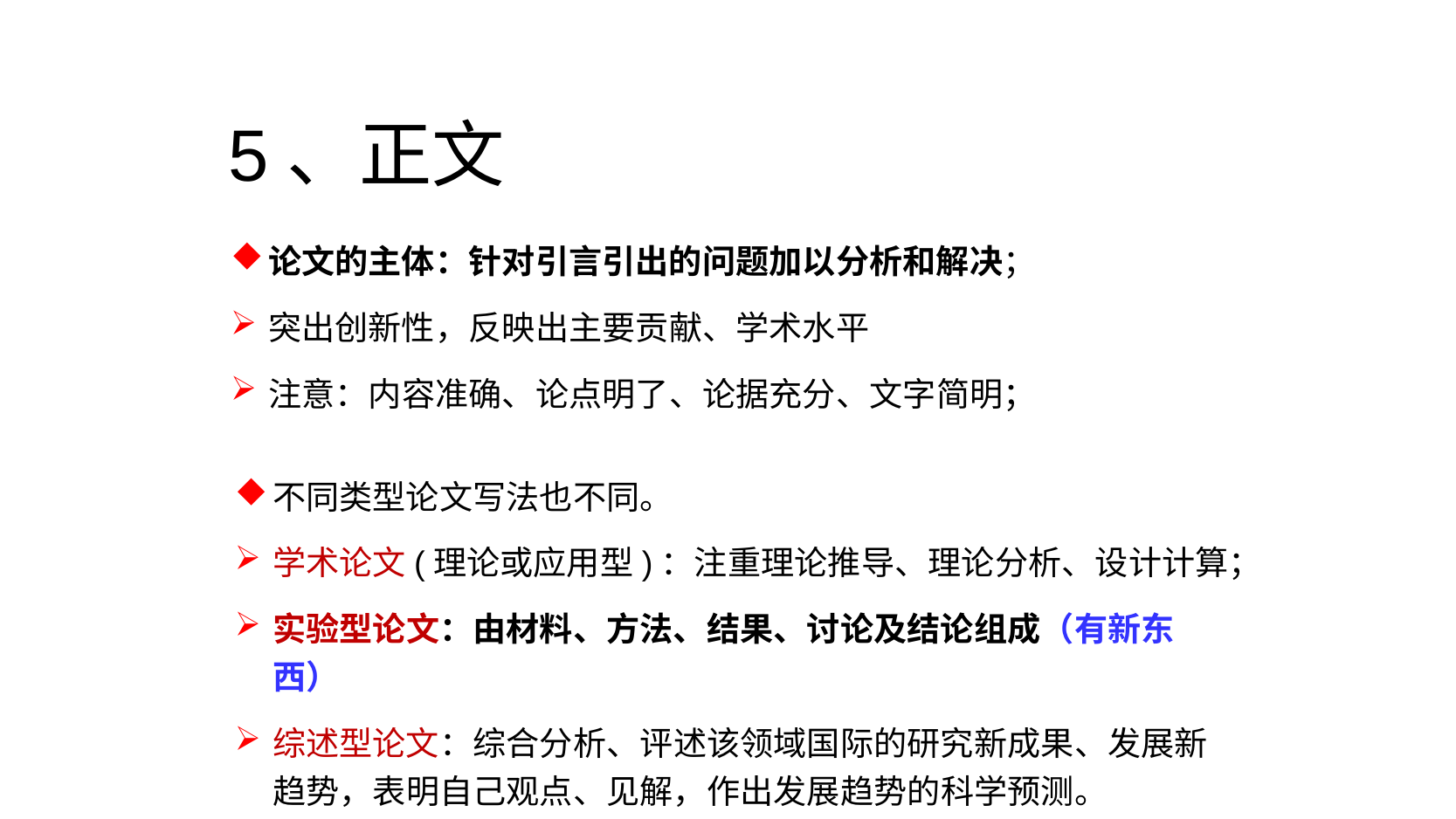

5、正文
论文的主体：针对引言引出的问题加以分析和解决；
突出创新性，反映出主要贡献、学术水平
注意：内容准确、论点明了、论据充分、文字简明；
不同类型论文写法也不同。
学术论文(理论或应用型)：注重理论推导、理论分析、设计计算；
实验型论文：由材料、方法、结果、讨论及结论组成（有新东西）
综述型论文：综合分析、评述该领域国际的研究新成果、发展新趋势，表明自己观点、见解，作出发展趋势的科学预测。